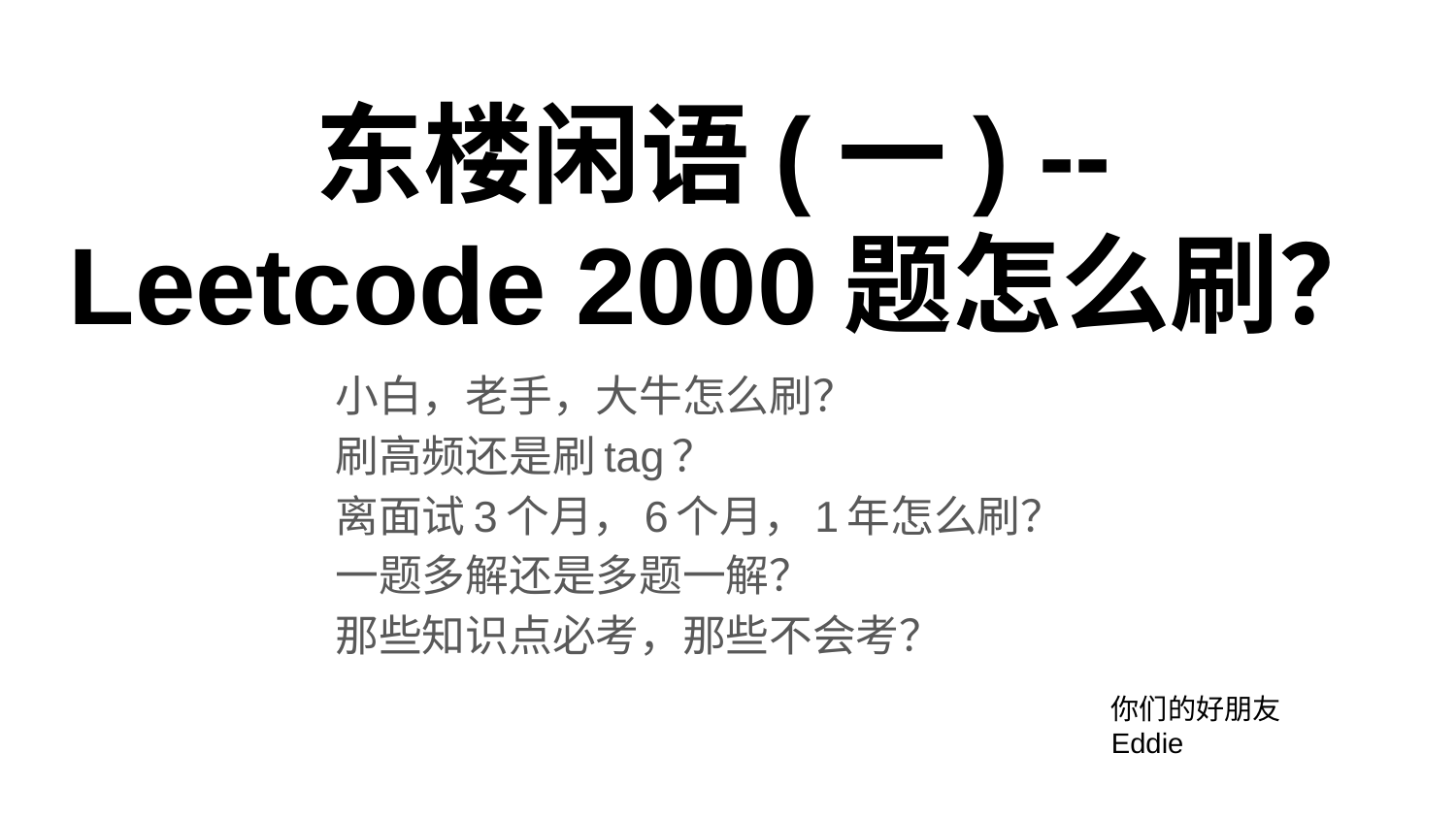

# 东楼闲语(一) --
Leetcode 2000题怎么刷？
小白，老手，大牛怎么刷？
刷高频还是刷tag？
离面试3个月，6个月，1年怎么刷？
一题多解还是多题一解？
那些知识点必考，那些不会考？
你们的好朋友Eddie